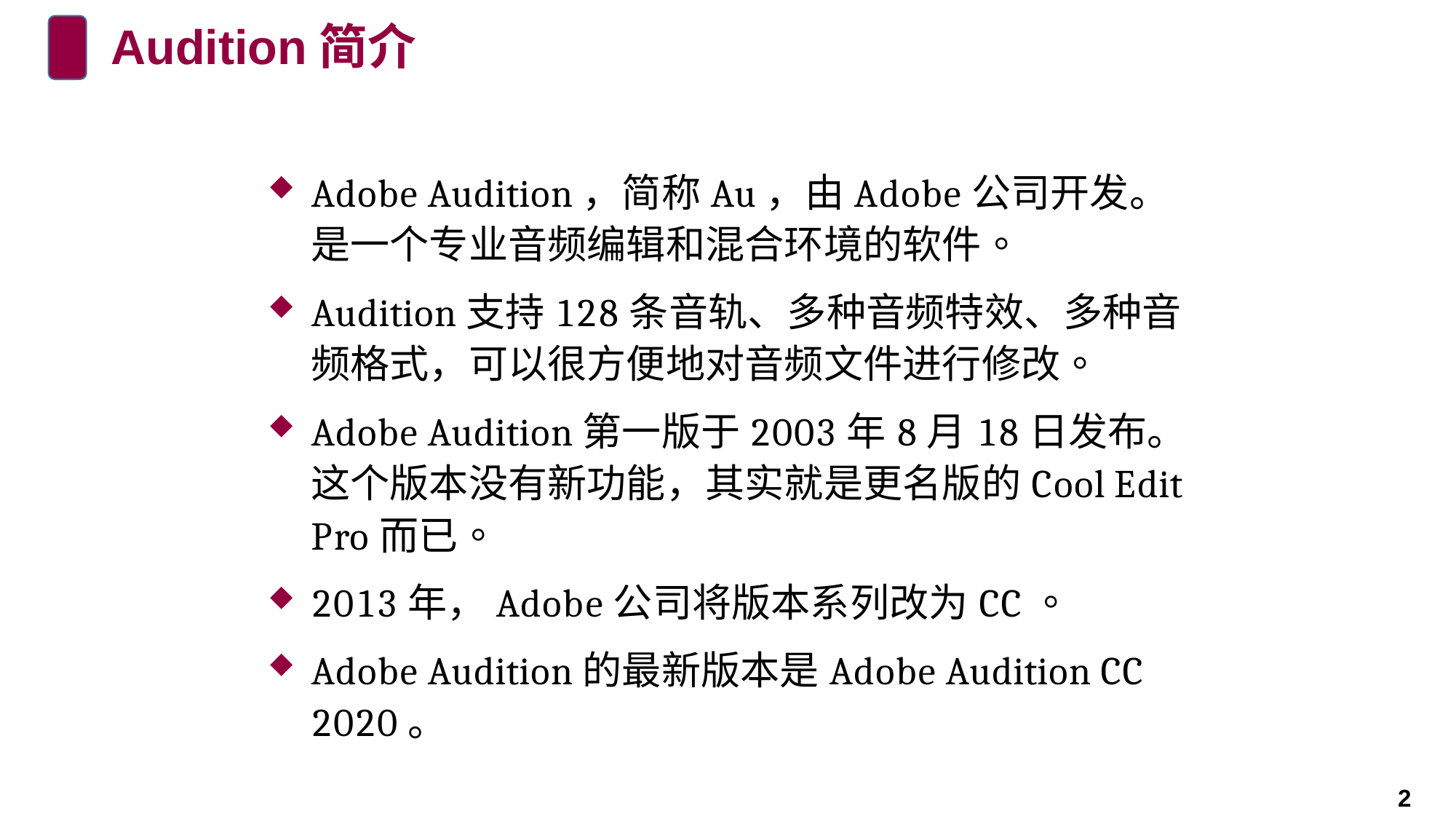

# Audition简介
Adobe Audition，简称Au，由Adobe公司开发。是一个专业音频编辑和混合环境的软件。
Audition支持128条音轨、多种音频特效、多种音频格式，可以很方便地对音频文件进行修改。
Adobe Audition第一版于2003年8月18日发布。这个版本没有新功能，其实就是更名版的Cool Edit Pro而已。
2013年，Adobe公司将版本系列改为CC。
Adobe Audition的最新版本是Adobe Audition CC 2020。
2